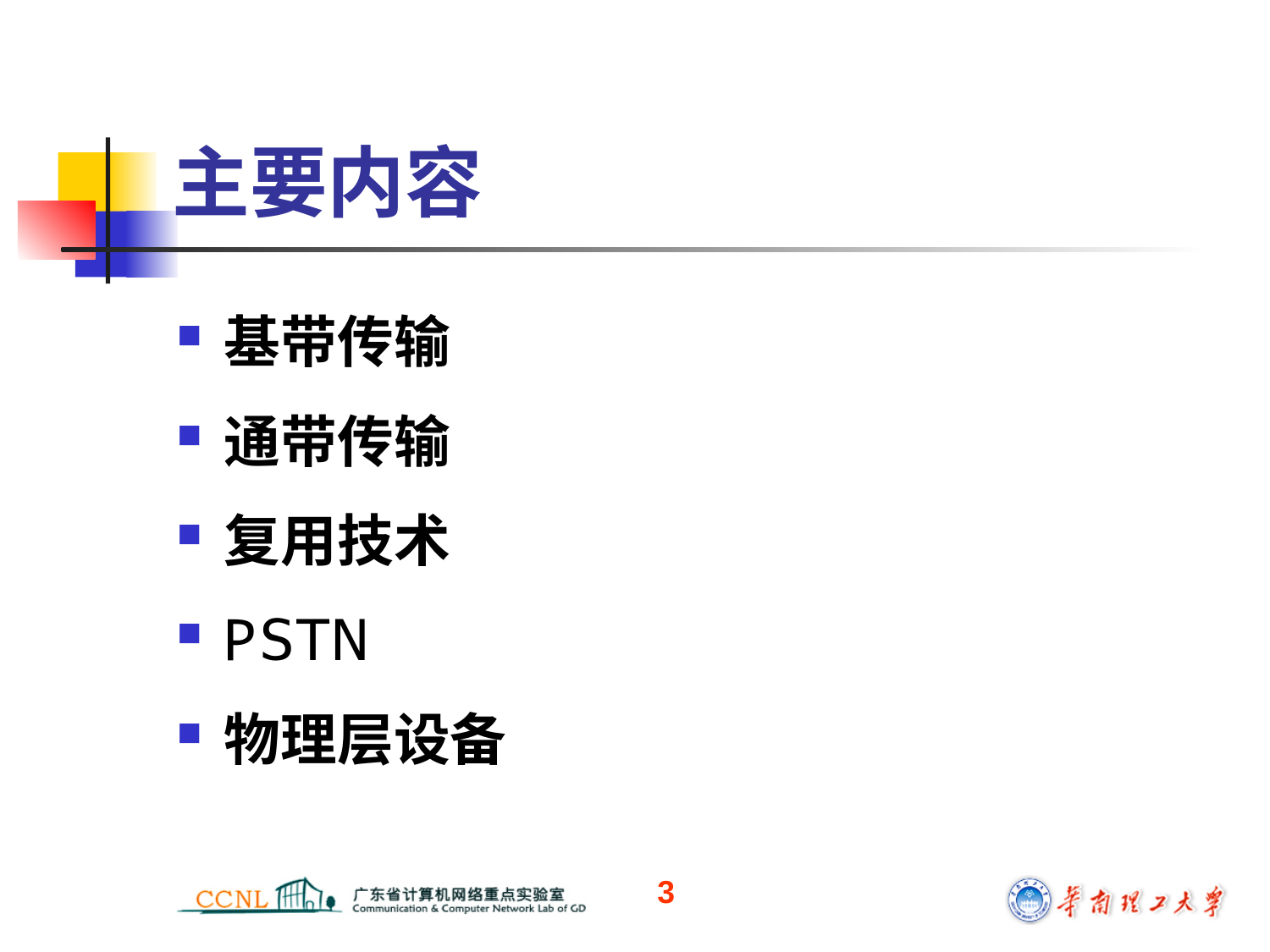

# 主要内容
基带传输
通带传输
复用技术
PSTN
物理层设备